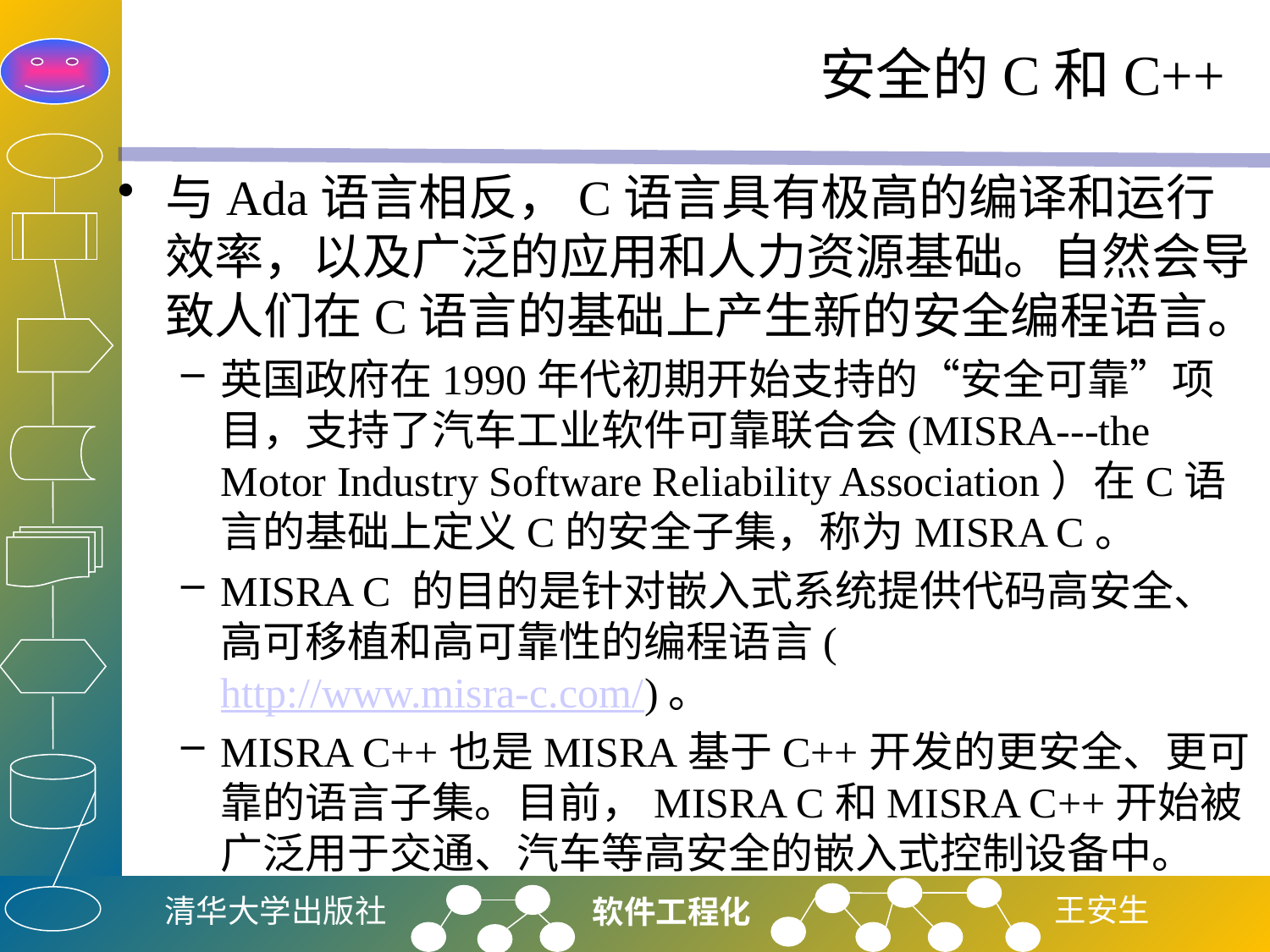

# 安全的C和C++
与Ada语言相反，C语言具有极高的编译和运行效率，以及广泛的应用和人力资源基础。自然会导致人们在C语言的基础上产生新的安全编程语言。
英国政府在1990年代初期开始支持的“安全可靠”项目，支持了汽车工业软件可靠联合会(MISRA---the Motor Industry Software Reliability Association）在C语言的基础上定义C的安全子集，称为MISRA C。
MISRA C 的目的是针对嵌入式系统提供代码高安全、高可移植和高可靠性的编程语言(http://www.misra-c.com/)。
MISRA C++也是MISRA基于C++开发的更安全、更可靠的语言子集。目前，MISRA C和MISRA C++开始被广泛用于交通、汽车等高安全的嵌入式控制设备中。